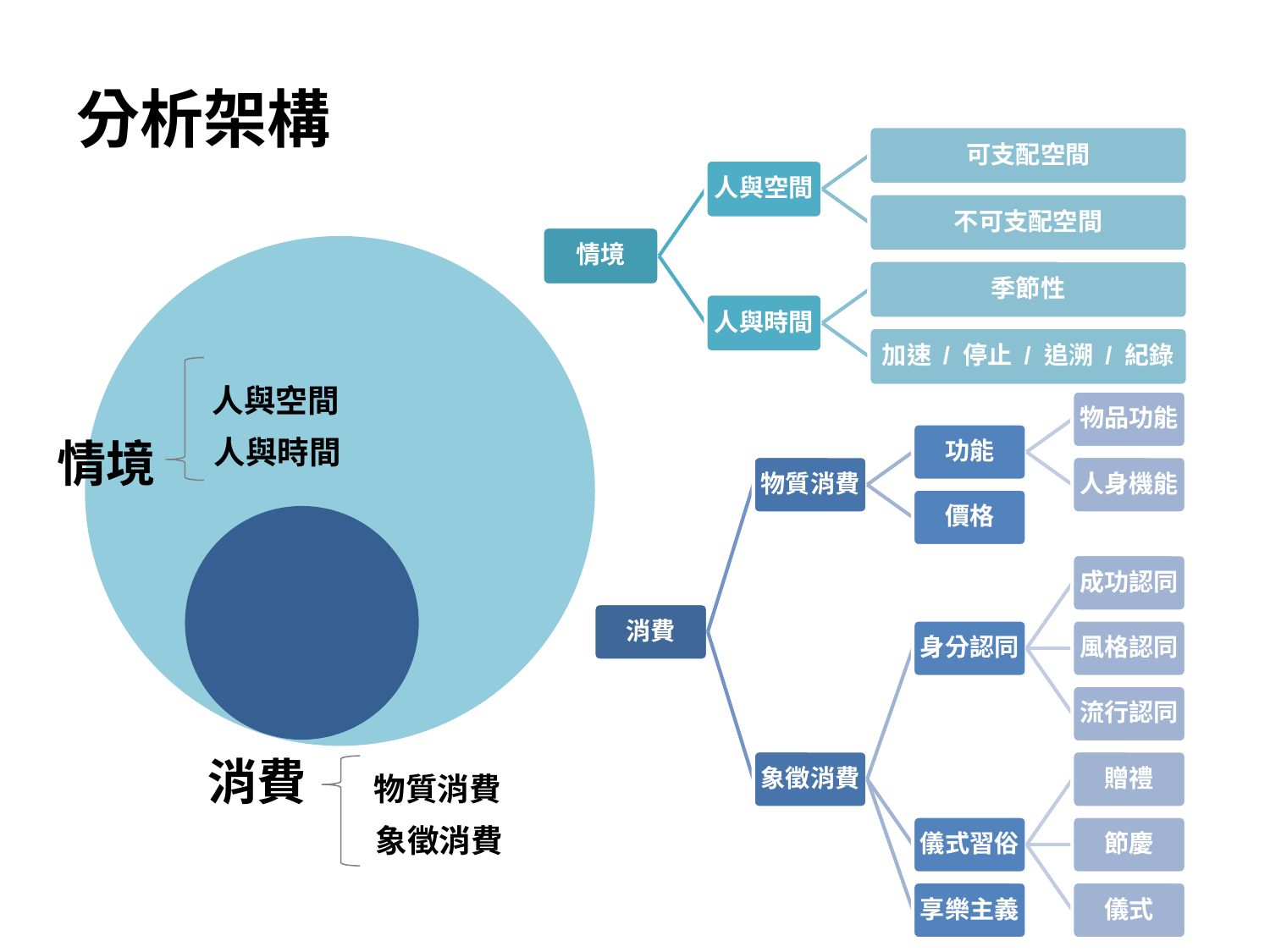

# 分析架構
情境

人與空間

可支配空間

不可支配空間

人與時間

季節性

加速 / 停止 / 追溯 / 紀錄

人與空間
消費

物質消費

功能

物品功能

人身機能

價格

象徵消費

身分認同

成功認同

風格認同

流行認同

儀式習俗

贈禮

節慶

儀式

享樂主義
情境
人與時間

消費

物質消費
象徵消費